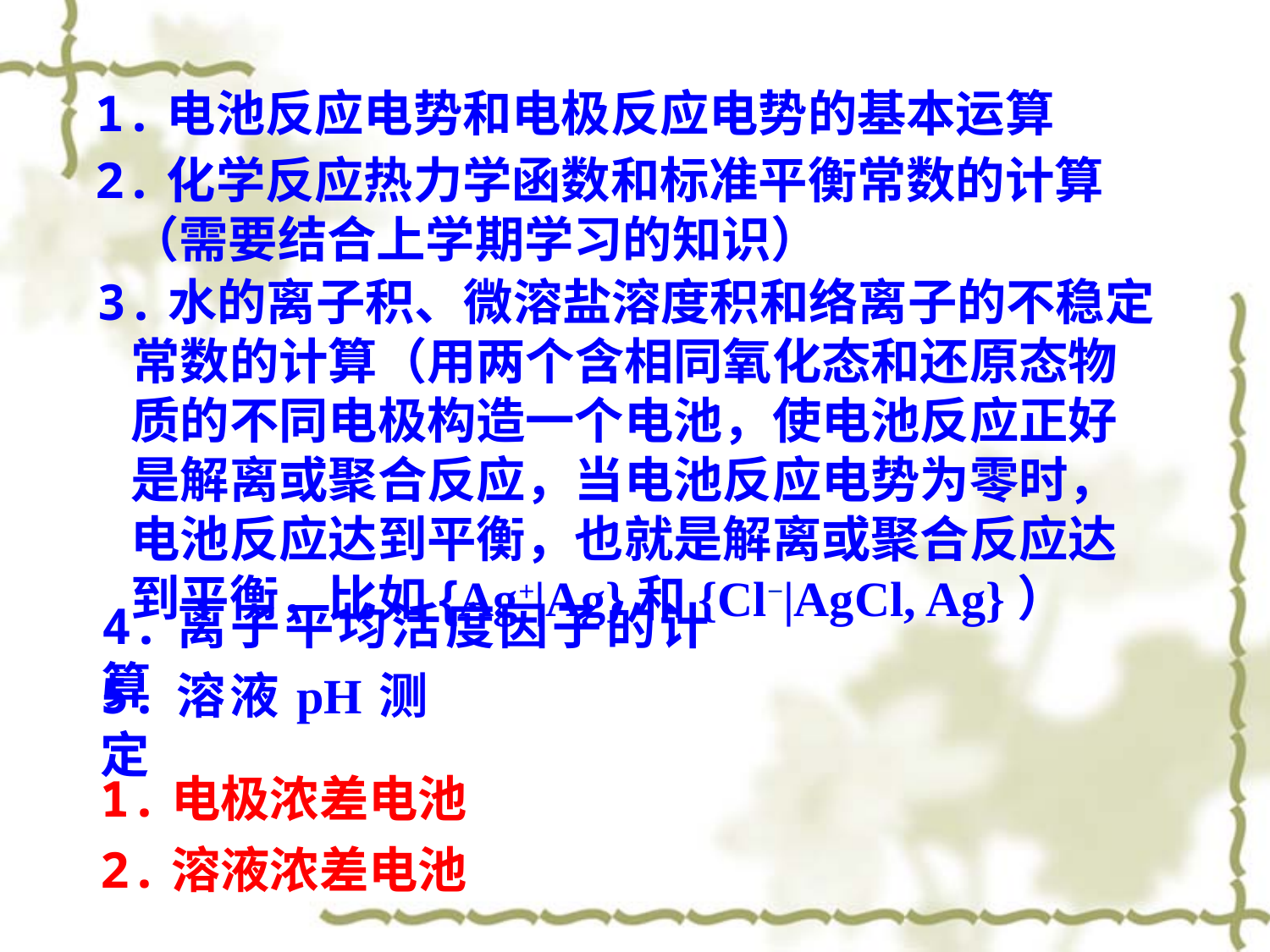

1.电池反应电势和电极反应电势的基本运算
2.化学反应热力学函数和标准平衡常数的计算
  （需要结合上学期学习的知识）
3.水的离子积、微溶盐溶度积和络离子的不稳定
  常数的计算（用两个含相同氧化态和还原态物
  质的不同电极构造一个电池，使电池反应正好
  是解离或聚合反应，当电池反应电势为零时，
  电池反应达到平衡，也就是解离或聚合反应达
  到平衡，比如{Ag+|Ag}和{Cl−|AgCl, Ag}）
4.离子平均活度因子的计算
5.溶液pH测定
1.电极浓差电池
2.溶液浓差电池